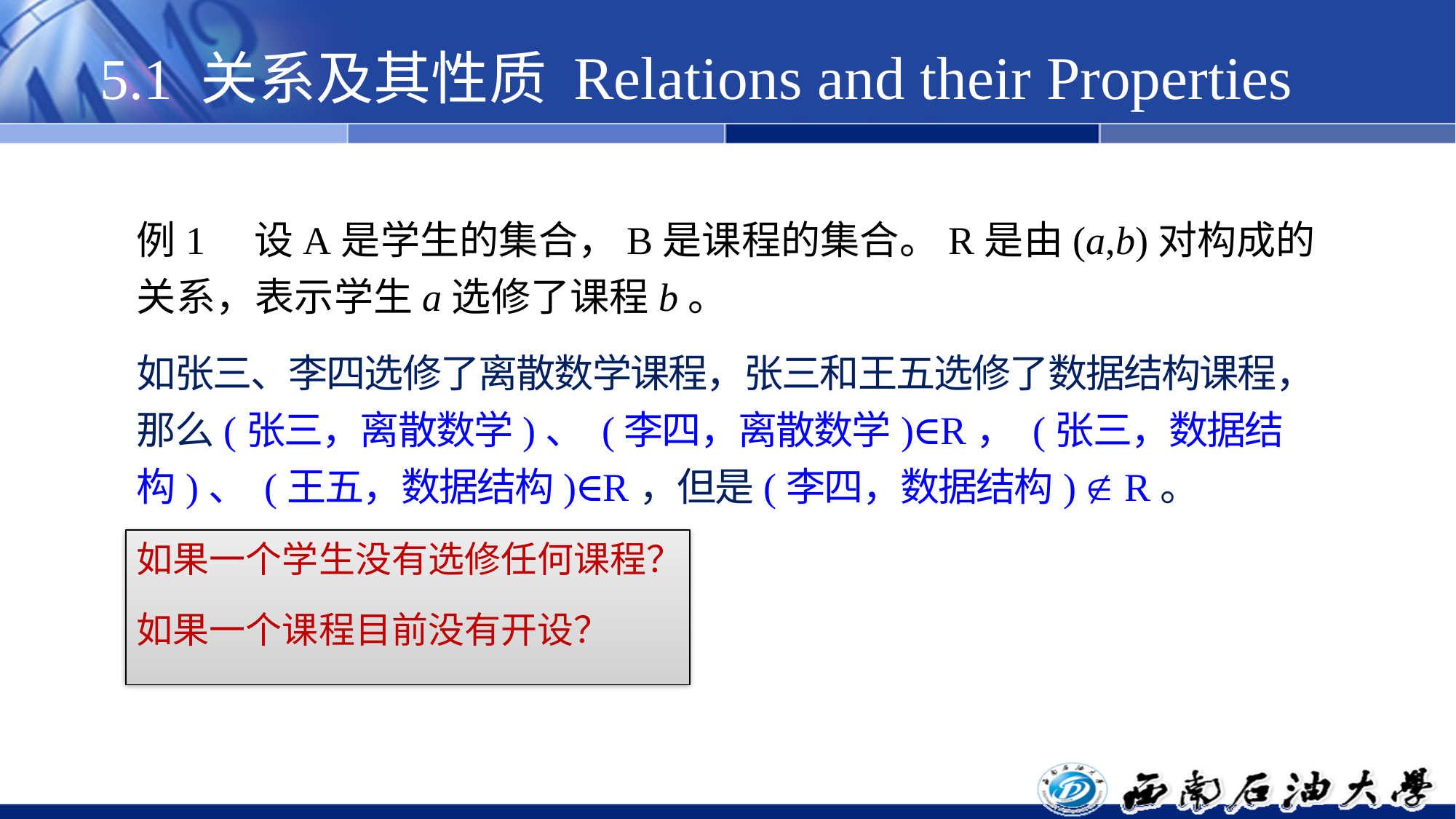

# 5.1 关系及其性质 Relations and their Properties
例1    设A是学生的集合，B是课程的集合。R是由(a,b)对构成的关系，表示学生a选修了课程b。
如张三、李四选修了离散数学课程，张三和王五选修了数据结构课程，那么(张三，离散数学)、 (李四，离散数学)∈R， (张三，数据结构)、 (王五，数据结构)∈R，但是(李四，数据结构) ∉ R。
如果一个学生没有选修任何课程？
如果一个课程目前没有开设？